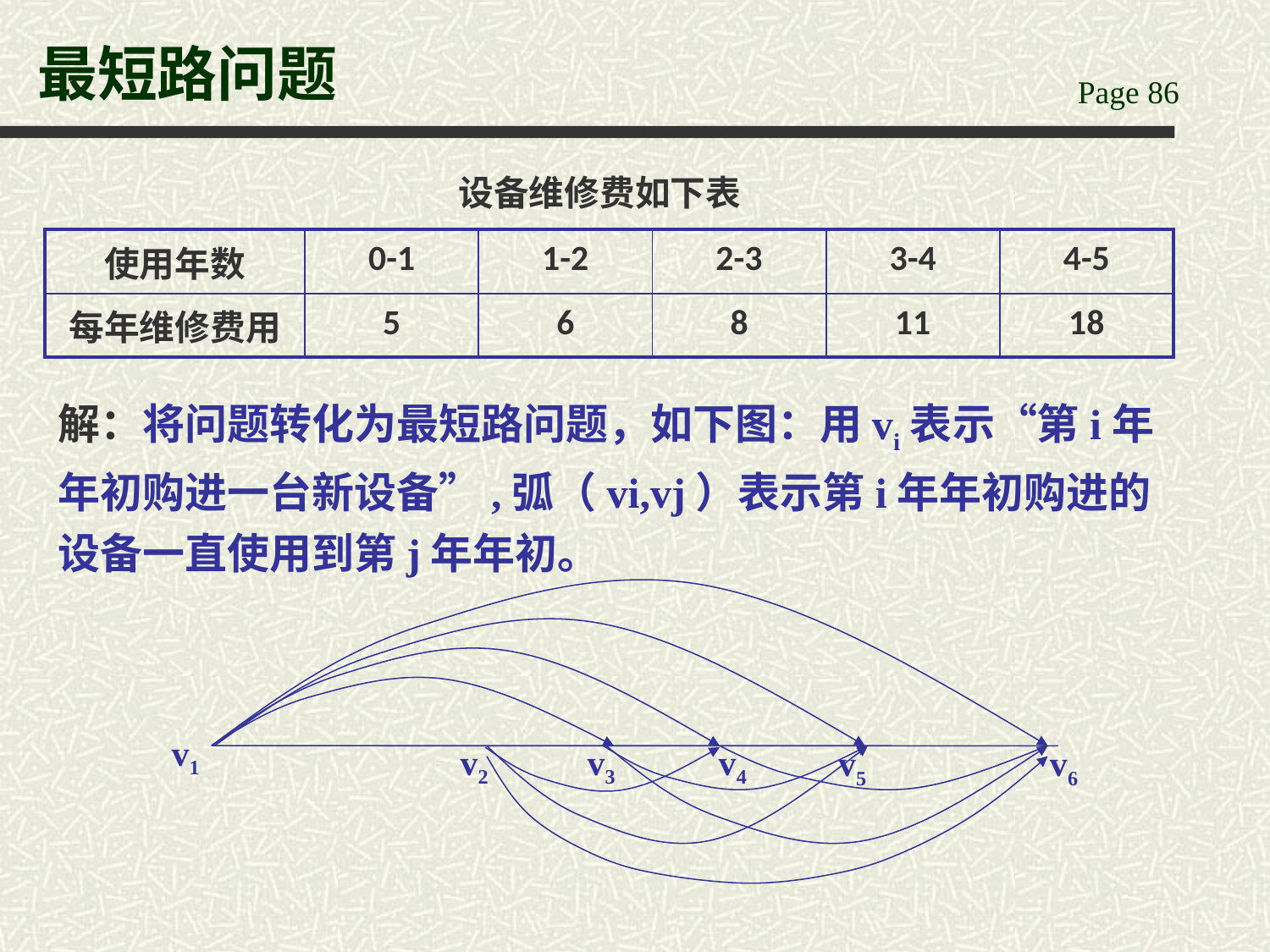

# 最短路问题
设备维修费如下表
| 使用年数 | 0-1 | 1-2 | 2-3 | 3-4 | 4-5 |
| --- | --- | --- | --- | --- | --- |
| 每年维修费用 | 5 | 6 | 8 | 11 | 18 |
解：将问题转化为最短路问题，如下图：用vi表示“第i年年初购进一台新设备”,弧（vi,vj）表示第i年年初购进的设备一直使用到第j年年初。

v1
v2
v3
v4
v5
v6